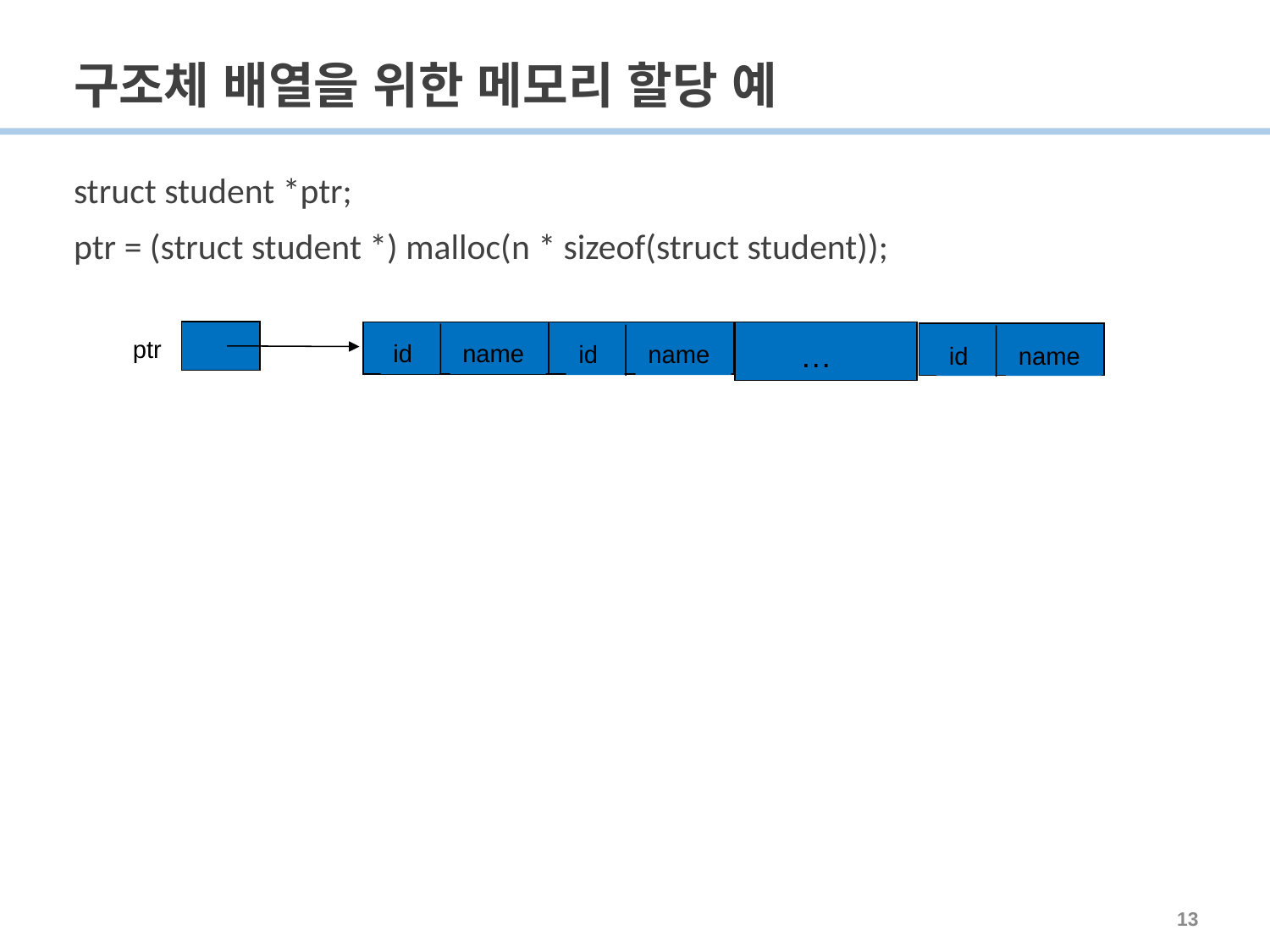

# 구조체 배열을 위한 메모리 할당 예
struct student *ptr;
ptr = (struct student *) malloc(n * sizeof(struct student));

      …

ptr
id
name
id
name
id
name

13